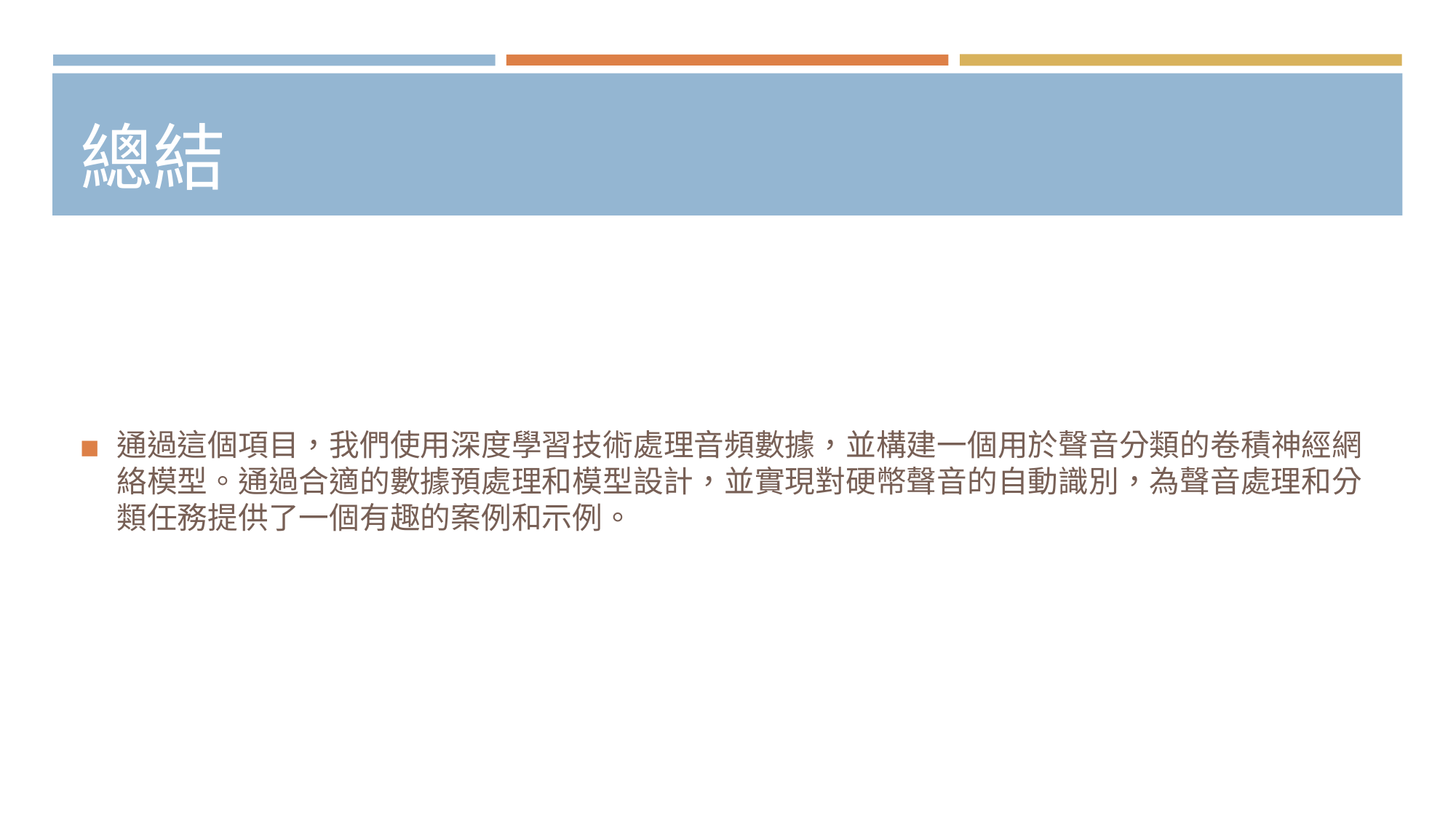

# 總結
通過這個項目，我們使用深度學習技術處理音頻數據，並構建一個用於聲音分類的卷積神經網絡模型。通過合適的數據預處理和模型設計，並實現對硬幣聲音的自動識別，為聲音處理和分類任務提供了一個有趣的案例和示例。